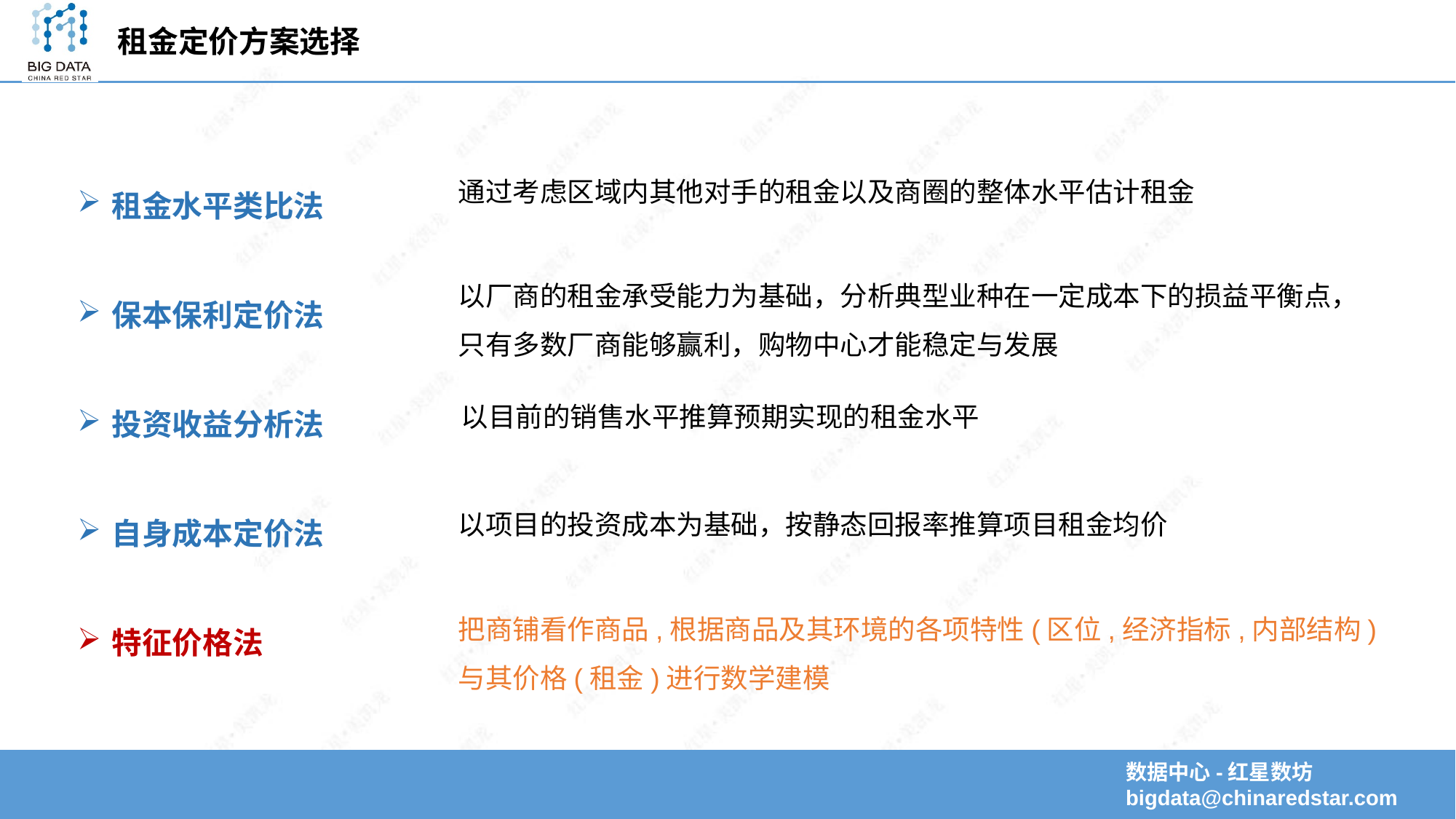

租金定价方案选择
租金水平类比法
保本保利定价法
投资收益分析法
自身成本定价法
特征价格法
通过考虑区域内其他对手的租金以及商圈的整体水平估计租金
以厂商的租金承受能力为基础，分析典型业种在一定成本下的损益平衡点，
只有多数厂商能够赢利，购物中心才能稳定与发展
以目前的销售水平推算预期实现的租金水平
以项目的投资成本为基础，按静态回报率推算项目租金均价
把商铺看作商品,根据商品及其环境的各项特性(区位,经济指标,内部结构)
与其价格(租金)进行数学建模